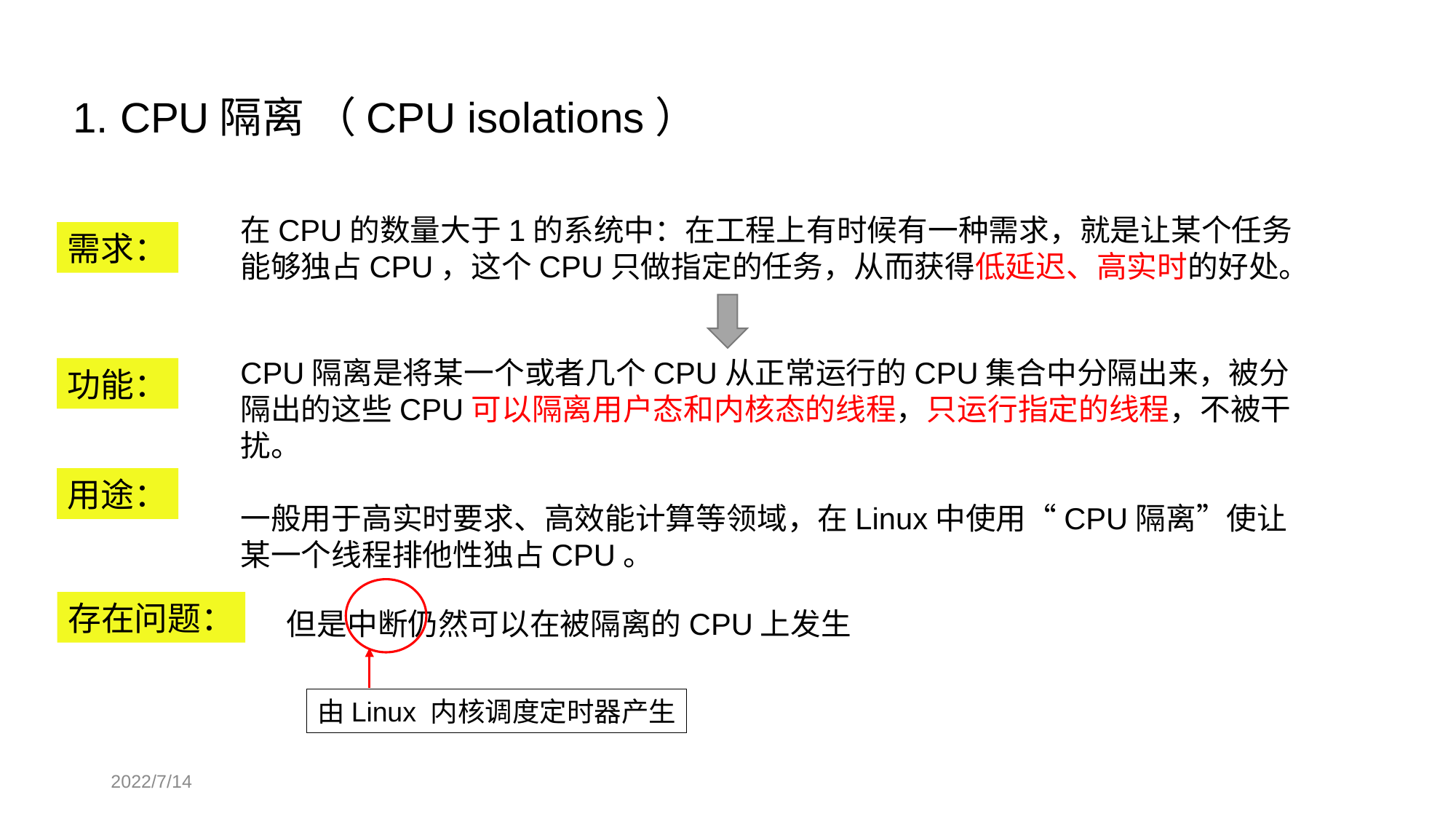

1. CPU隔离 （CPU isolations）
在CPU的数量大于1的系统中：在工程上有时候有一种需求，就是让某个任务能够独占CPU，这个CPU只做指定的任务，从而获得低延迟、高实时的好处。
需求：

CPU隔离是将某一个或者几个CPU从正常运行的CPU集合中分隔出来，被分隔出的这些CPU可以隔离用户态和内核态的线程，只运行指定的线程，不被干扰。

一般用于高实时要求、高效能计算等领域，在Linux中使用“CPU隔离”使让某一个线程排他性独占CPU。
功能：
用途：

存在问题：
但是中断仍然可以在被隔离的CPU上发生
由Linux 内核调度定时器产生
2022/7/14